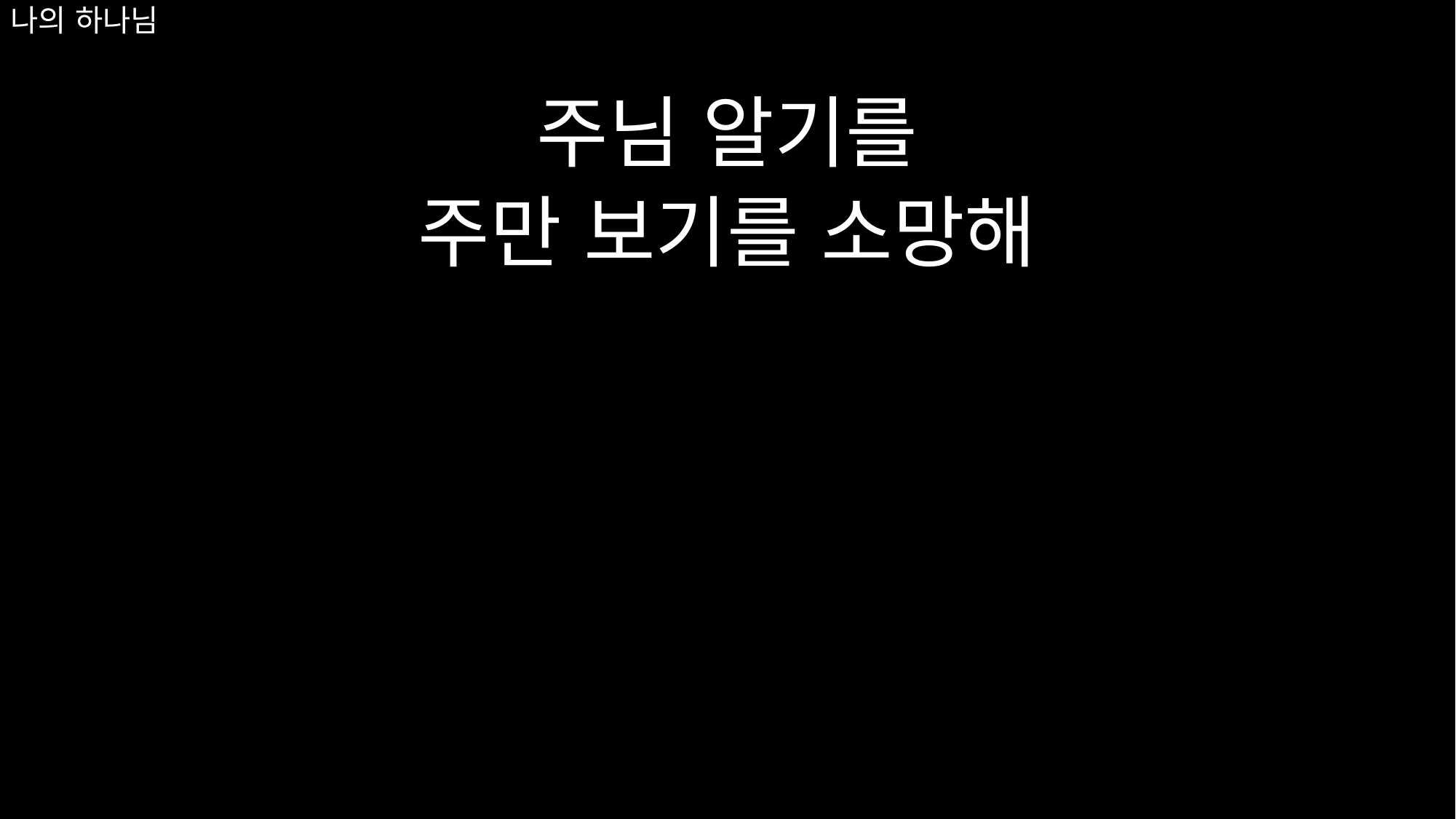

# 나의 하나님
주님 알기를
주만 보기를 소망해